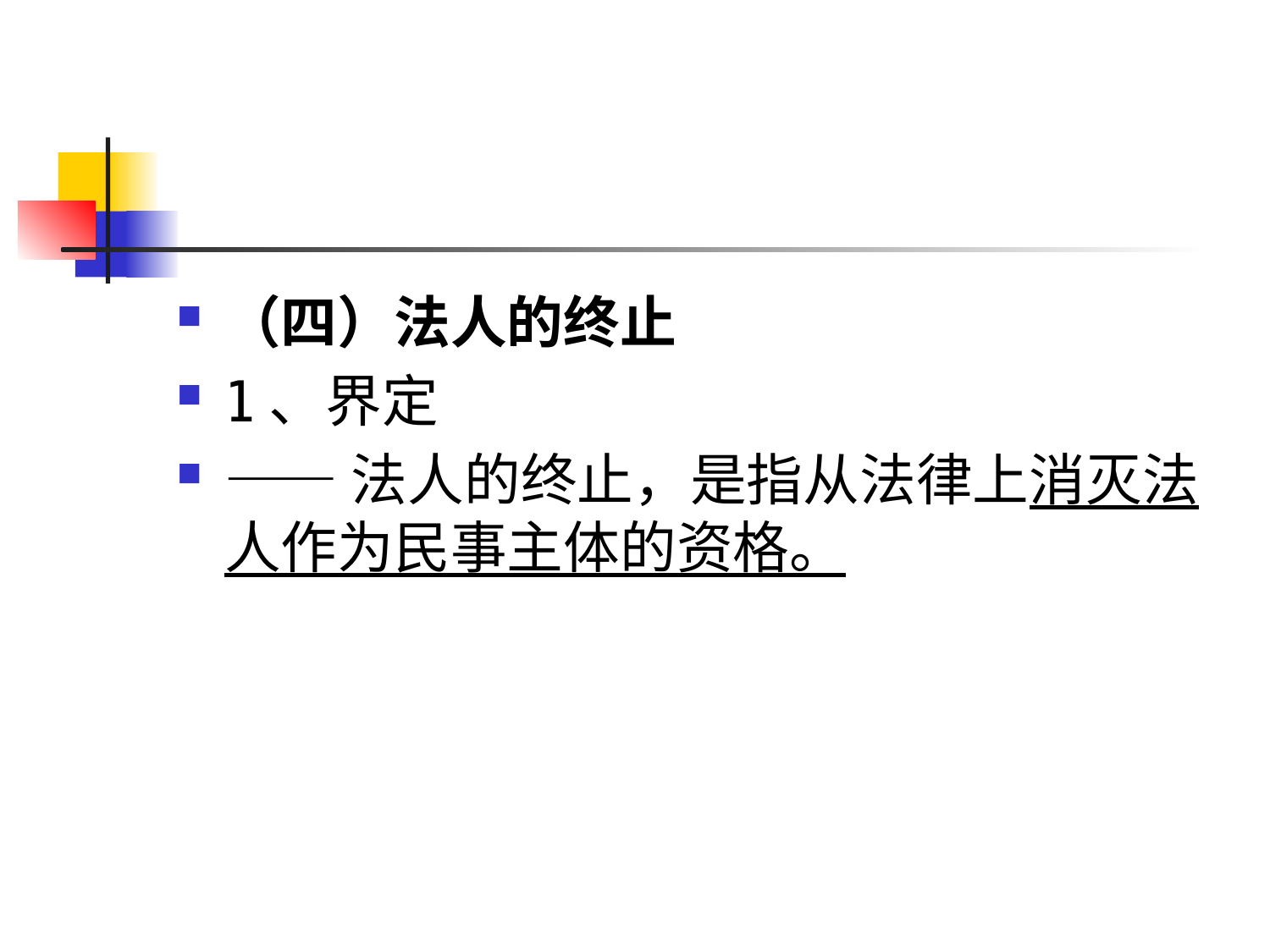

#
（四）法人的终止
1、界定
——法人的终止，是指从法律上消灭法人作为民事主体的资格。